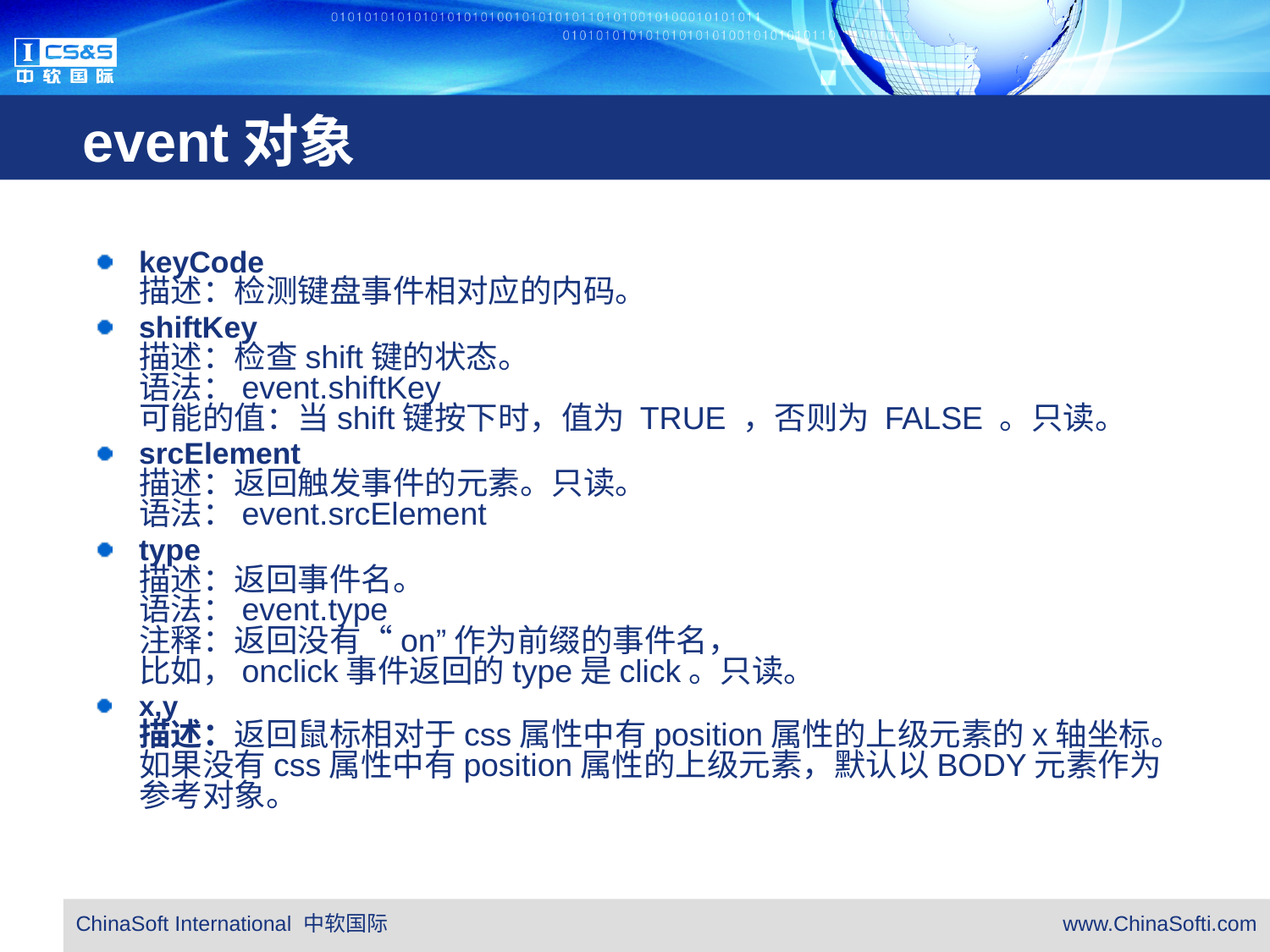

# event对象
keyCode
描述：检测键盘事件相对应的内码。
shiftKey
描述：检查shift键的状态。
语法：event.shiftKey
可能的值：当shift键按下时，值为 TRUE ，否则为 FALSE 。只读。
srcElement
描述：返回触发事件的元素。只读。
语法：event.srcElement
type
描述：返回事件名。
语法：event.type
注释：返回没有“on”作为前缀的事件名，
比如，onclick事件返回的type是click。只读。
x,y
描述：返回鼠标相对于css属性中有position属性的上级元素的x轴坐标。如果没有css属性中有position属性的上级元素，默认以BODY元素作为参考对象。